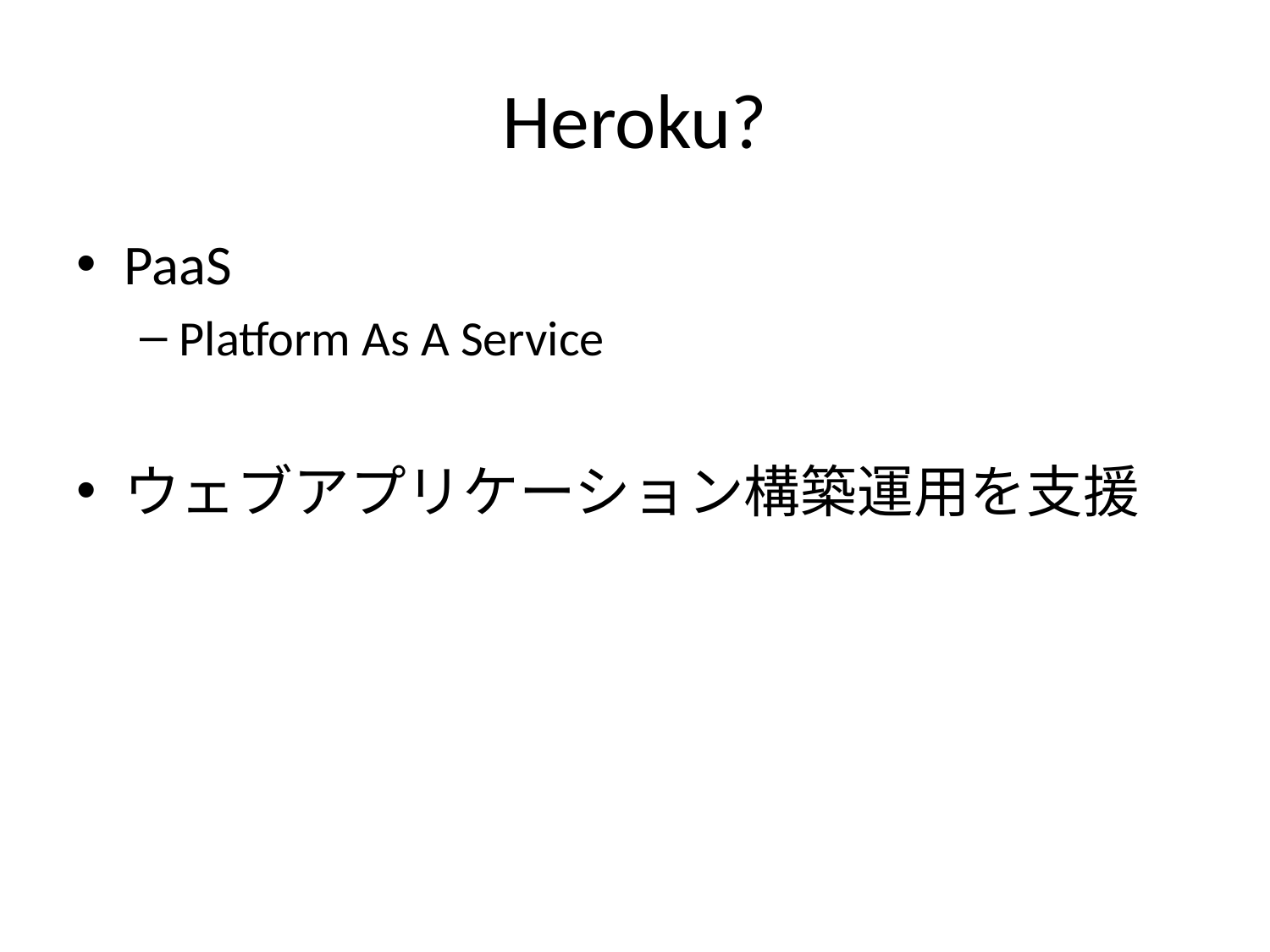

# Heroku?
PaaS
Platform As A Service

ウェブアプリケーション構築運用を支援